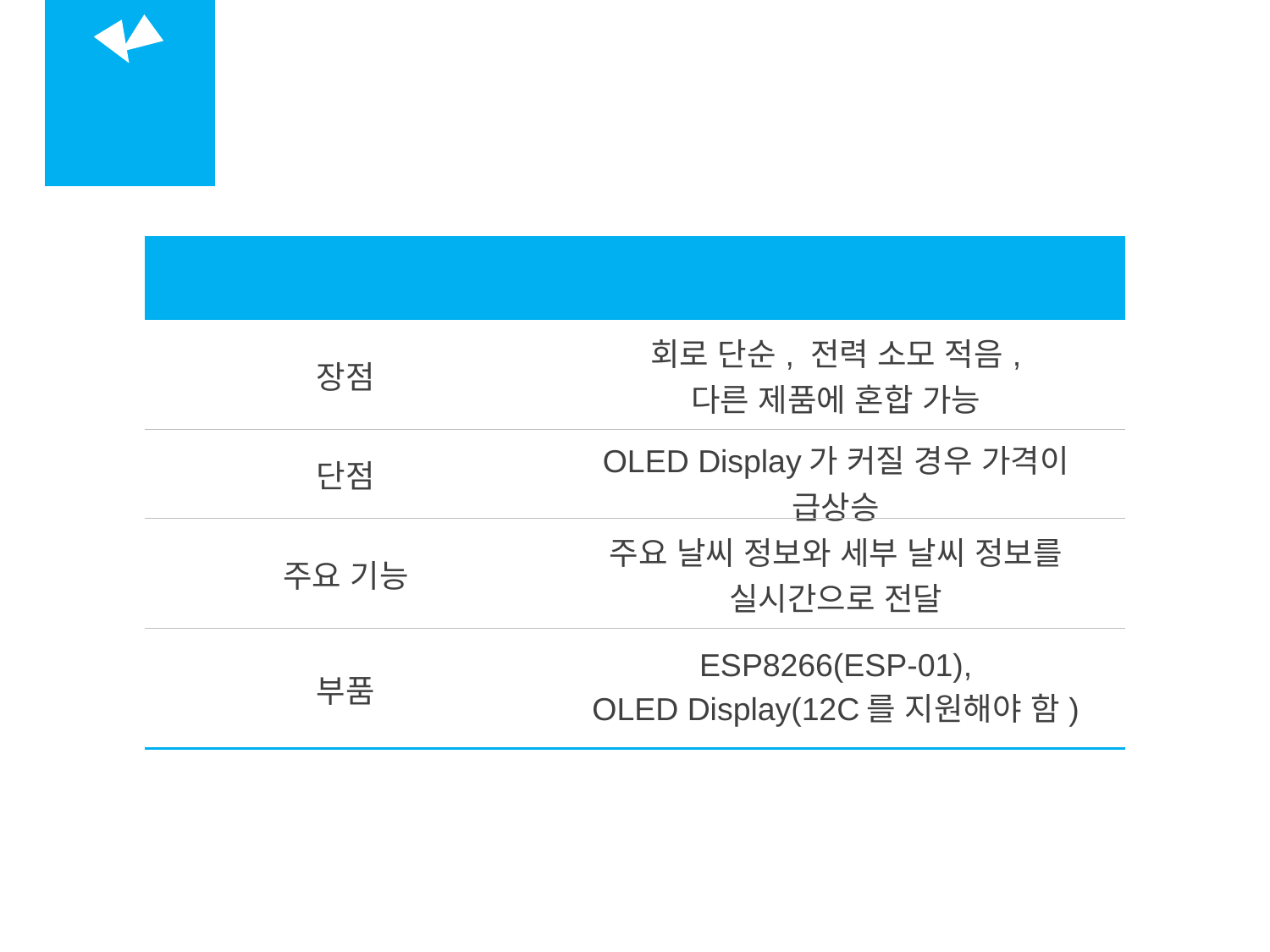

05
날씨 위젯
| 조사 내용 | 날씨 위젯 |
| --- | --- |
| 장점 | 회로 단순, 전력 소모 적음, 다른 제품에 혼합 가능 |
| 단점 | OLED Display가 커질 경우 가격이 급상승 |
| 주요 기능 | 주요 날씨 정보와 세부 날씨 정보를 실시간으로 전달 |
| 부품 | ESP8266(ESP-01), OLED Display(12C를 지원해야 함) |